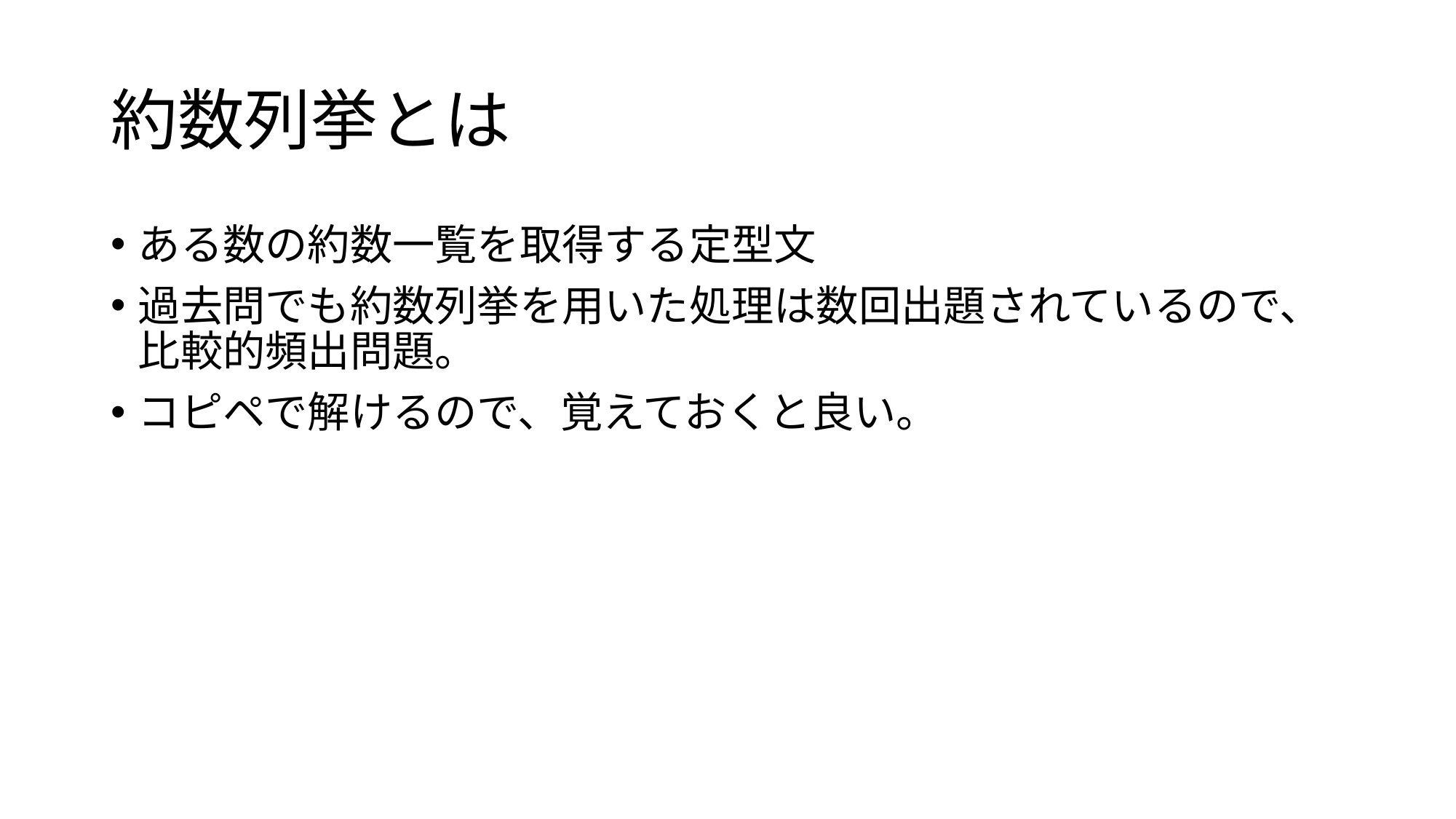

# 約数列挙とは
ある数の約数一覧を取得する定型文
過去問でも約数列挙を用いた処理は数回出題されているので、比較的頻出問題。
コピペで解けるので、覚えておくと良い。